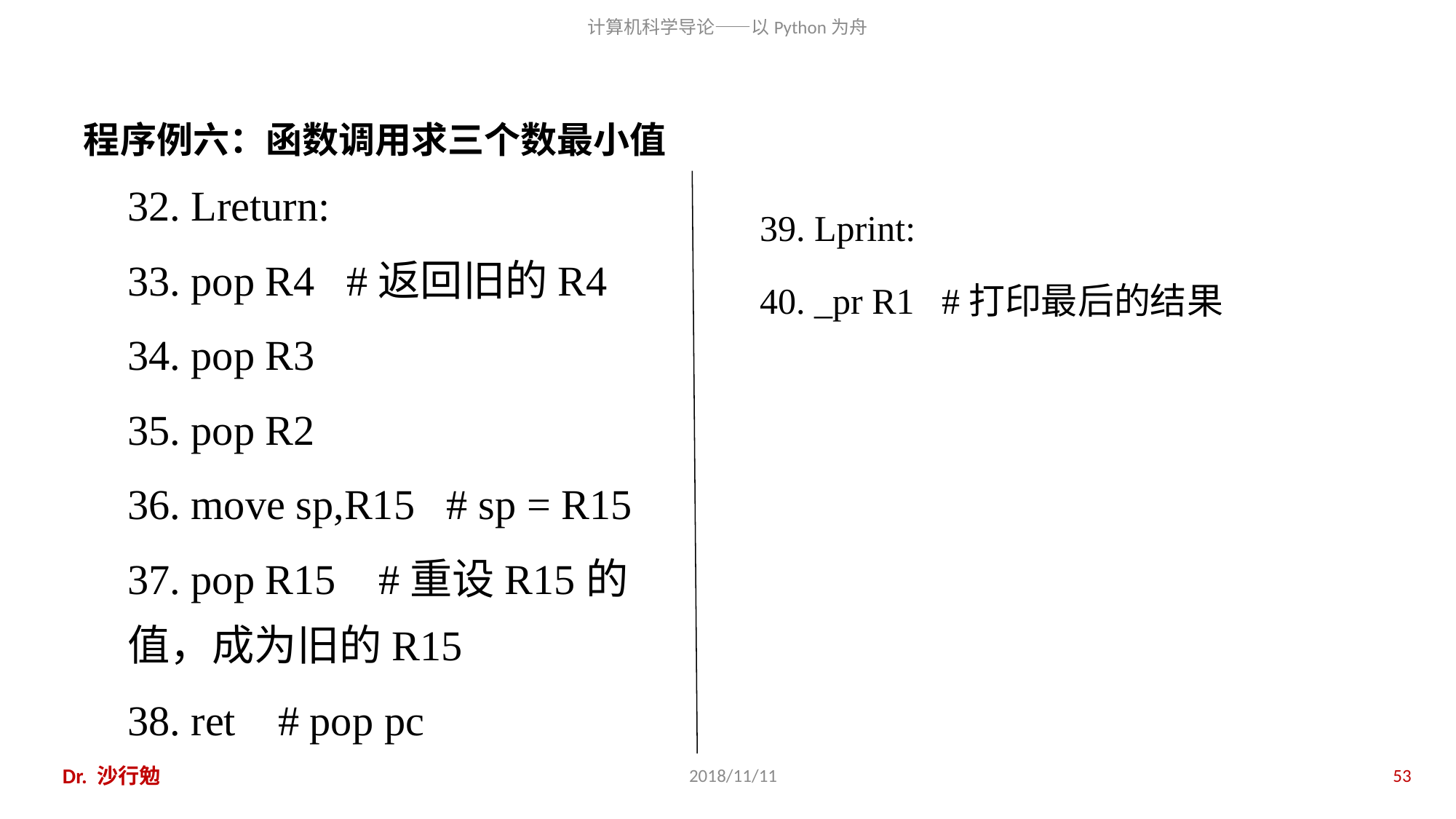

程序例六：函数调用求三个数最小值
32. Lreturn:
33. pop R4   #返回旧的R4
34. pop R3
35. pop R2
36. move sp,R15   # sp = R15
37. pop R15    #重设R15的值，成为旧的R15
38. ret    # pop pc

39. Lprint:
40. _pr R1   #打印最后的结果
Dr. 沙行勉
2018/11/11
53